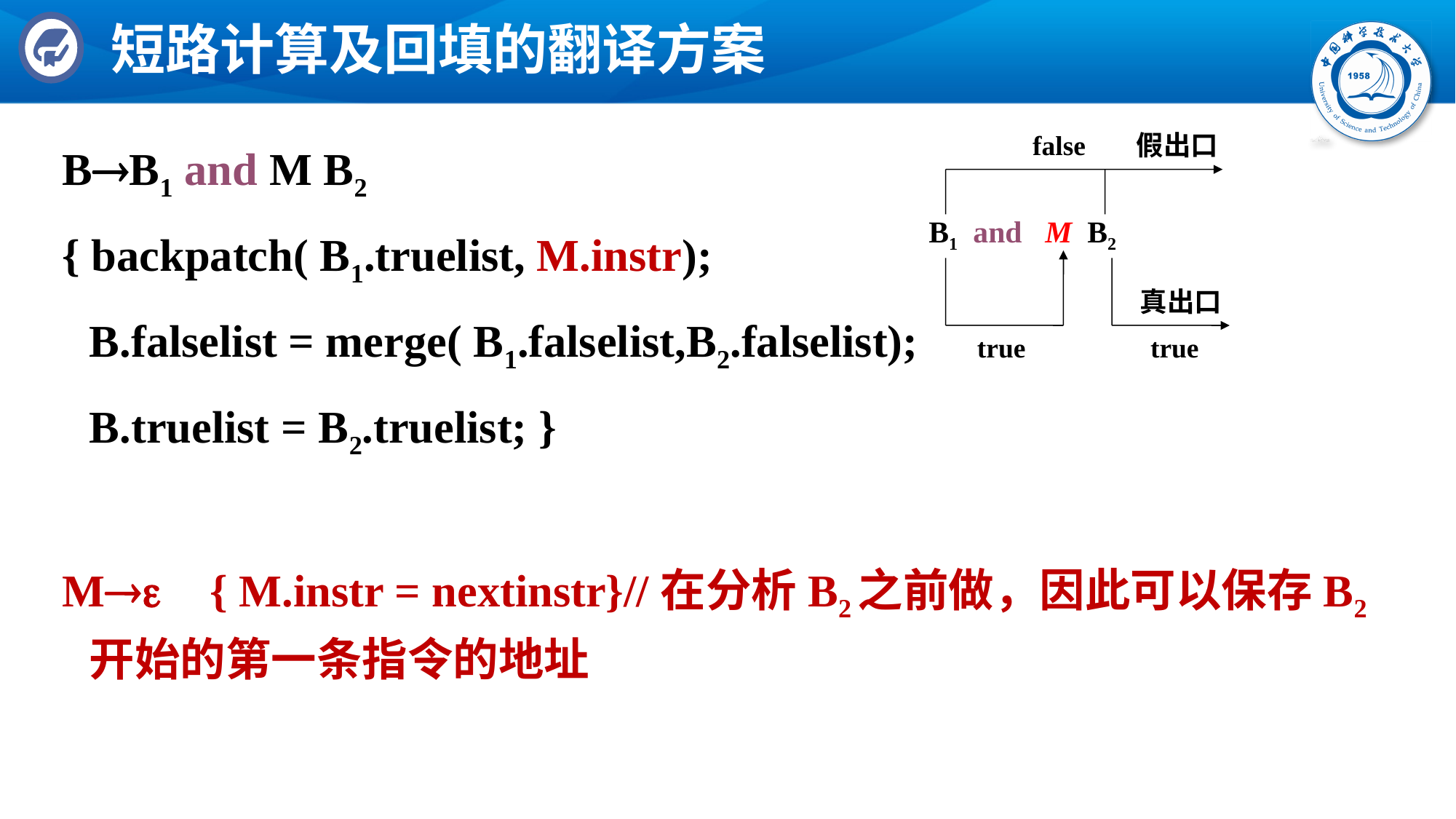

# 短路计算及回填的翻译方案
false
假出口

B1  and   M  B2

真出口

true

true
B→B1 and M B2
{ backpatch( B1.truelist, M.instr);
	B.falselist = merge( B1.falselist,B2.falselist);
	B.truelist = B2.truelist; }

M→ε	 { M.instr = nextinstr}//在分析B2之前做，因此可以保存B2开始的第一条指令的地址